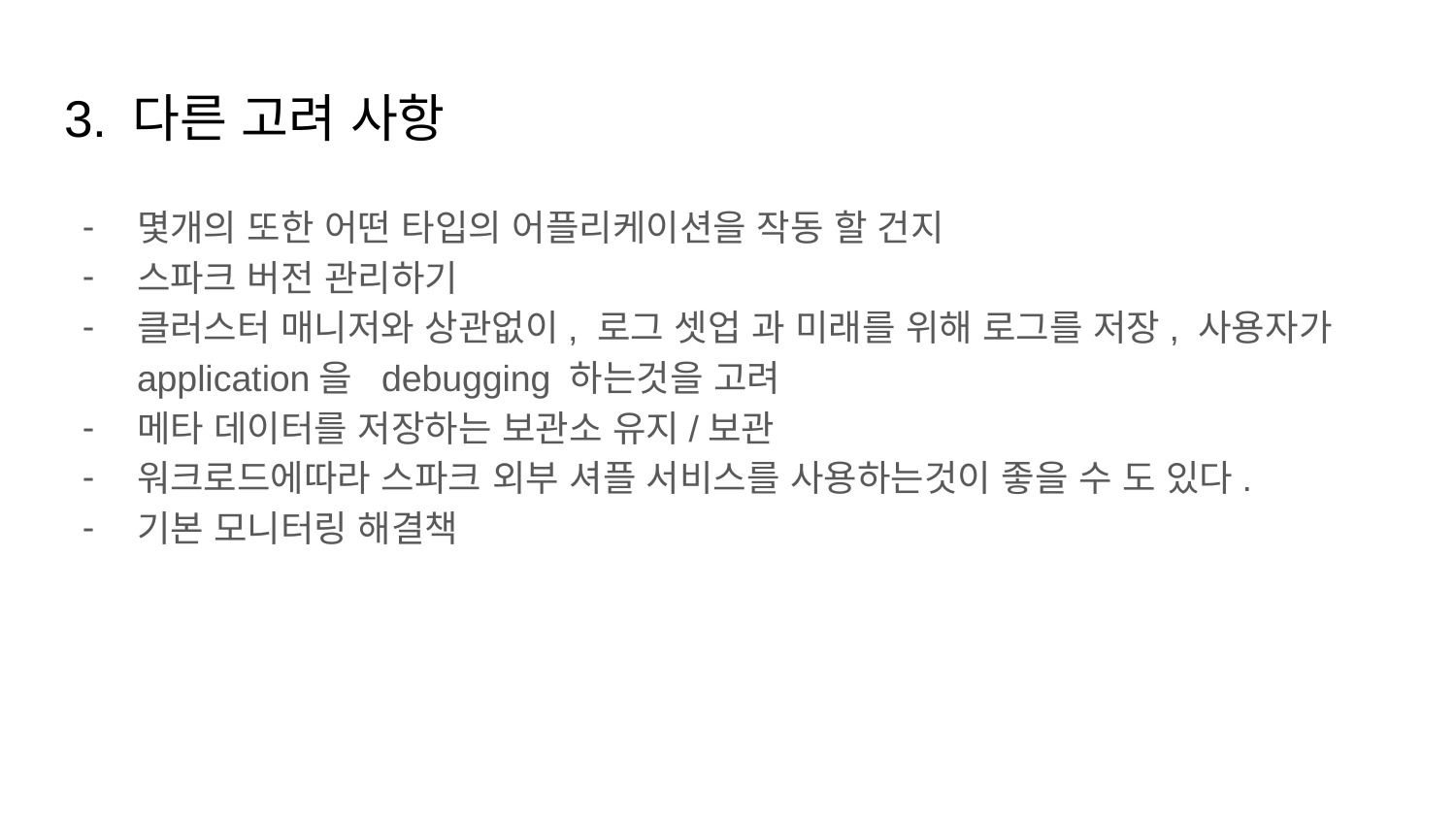

# 3. 다른 고려 사항
몇개의 또한 어떤 타입의 어플리케이션을 작동 할 건지
스파크 버전 관리하기
클러스터 매니저와 상관없이, 로그 셋업 과 미래를 위해 로그를 저장, 사용자가 application을  debugging 하는것을 고려
메타 데이터를 저장하는 보관소 유지/보관
워크로드에따라 스파크 외부 셔플 서비스를 사용하는것이 좋을 수 도 있다.
기본 모니터링 해결책